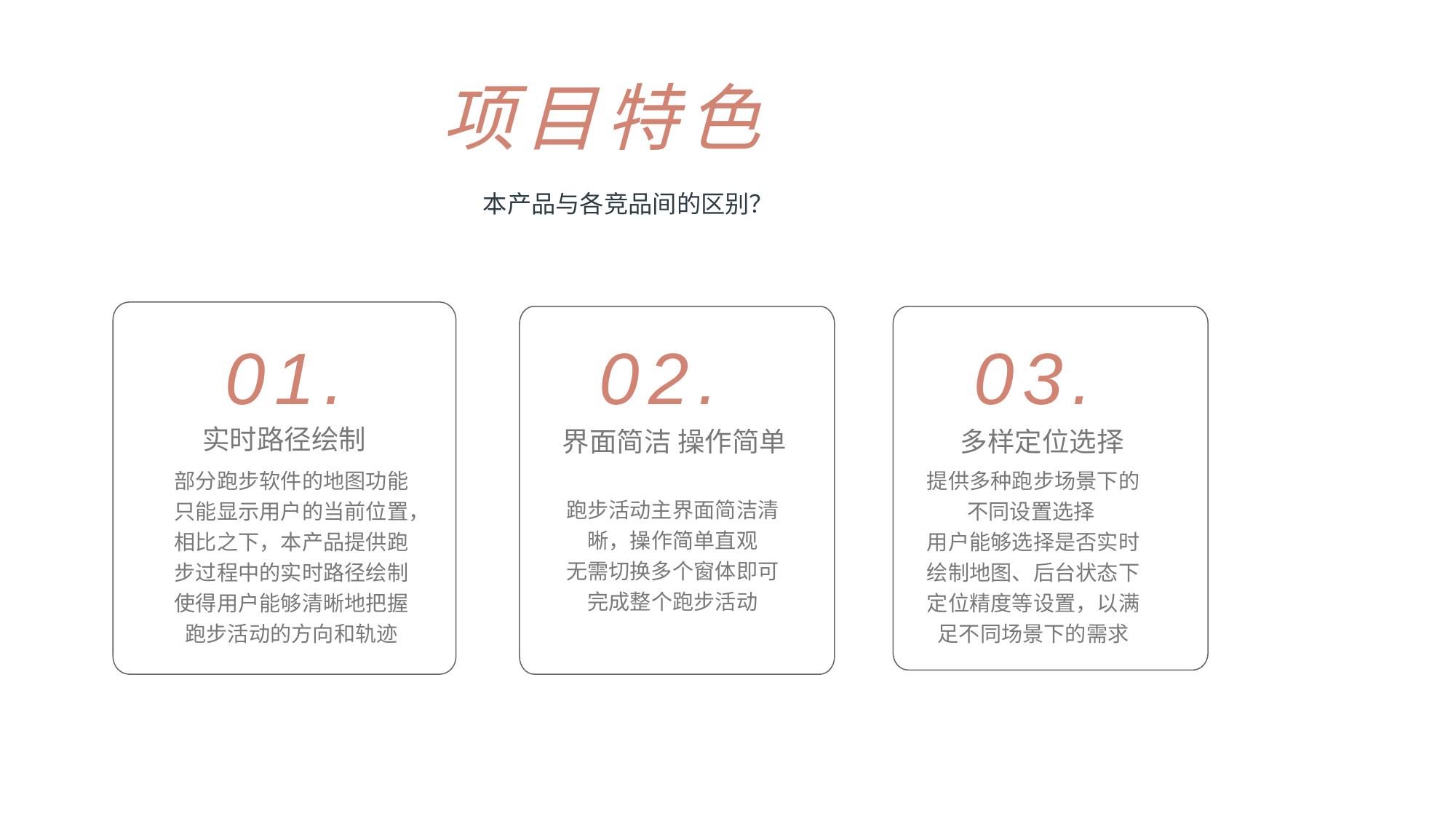

项目特色
本产品与各竞品间的区别？

01.
02.
03.
实时路径绘制
界面简洁 操作简单
   多样定位选择
部分跑步软件的地图功能只能显示用户的当前位置，相比之下，本产品提供跑步过程中的实时路径绘制
使得用户能够清晰地把握跑步活动的方向和轨迹

提供多种跑步场景下的不同设置选择
用户能够选择是否实时绘制地图、后台状态下定位精度等设置，以满足不同场景下的需求
跑步活动主界面简洁清晰，操作简单直观
无需切换多个窗体即可完成整个跑步活动